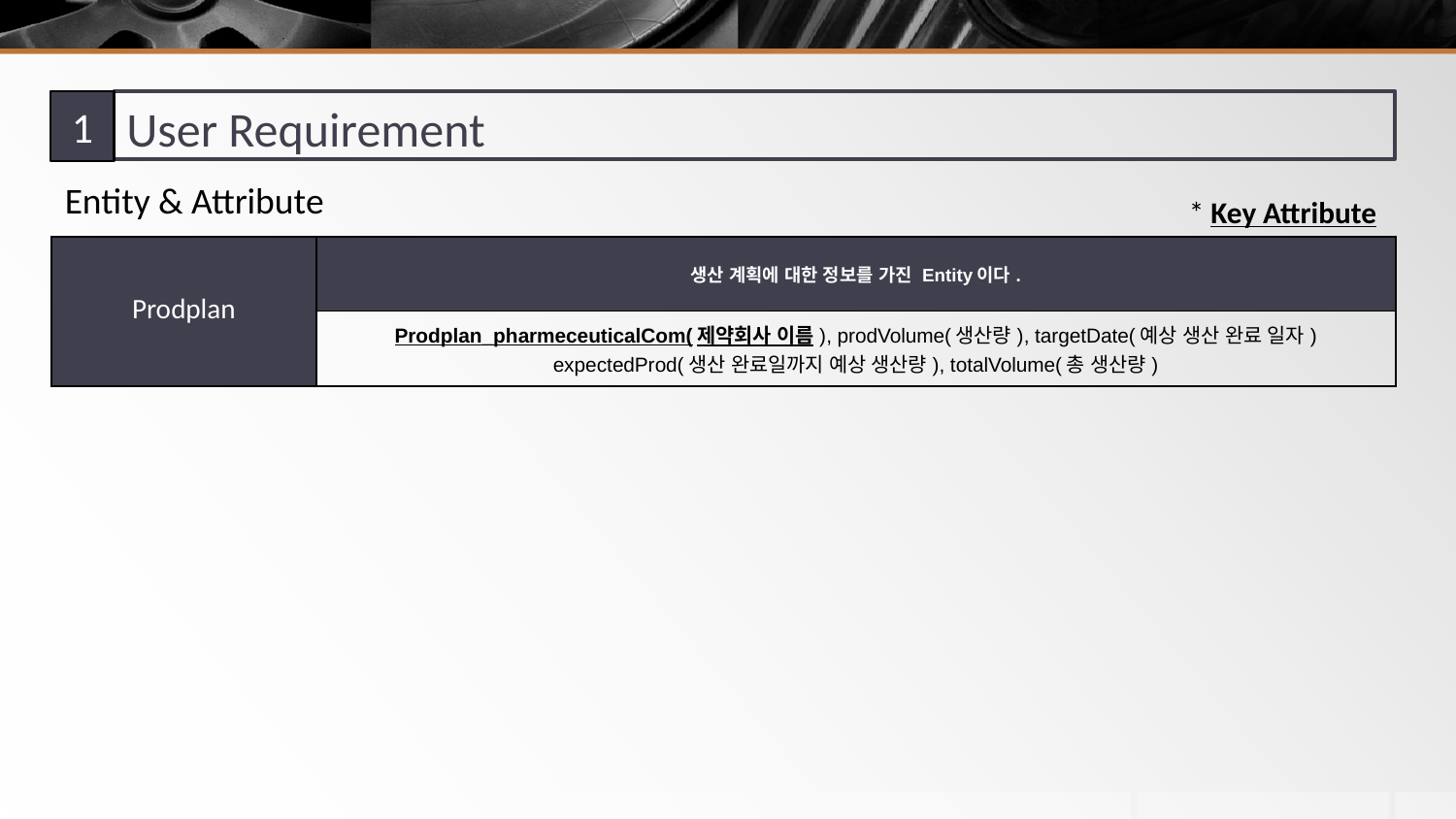

1
 User Requirement
Entity & Attribute
* Key Attribute
| Prodplan | 생산 계획에 대한 정보를 가진 Entity이다. |
| --- | --- |
|  | Prodplan\_pharmeceuticalCom(제약회사 이름), prodVolume(생산량), targetDate(예상 생산 완료 일자) expectedProd(생산 완료일까지 예상 생산량), totalVolume(총 생산량) |